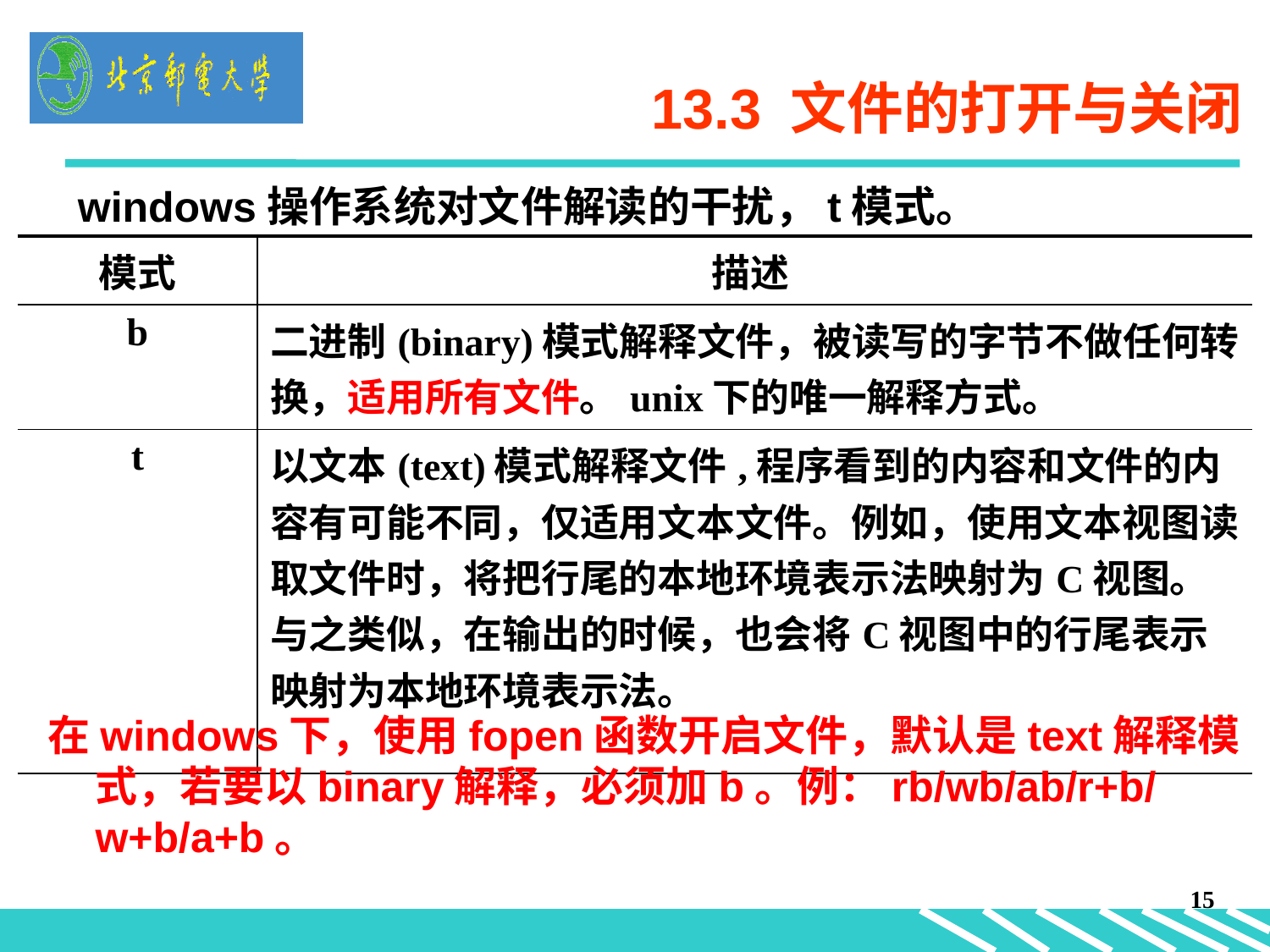

# 13.3 文件的打开与关闭
windows操作系统对文件解读的干扰，t模式。

| 模式 | 描述 |
| --- | --- |
| b | 二进制(binary)模式解释文件，被读写的字节不做任何转换，适用所有文件。unix下的唯一解释方式。 |
| t | 以文本(text)模式解释文件,程序看到的内容和文件的内容有可能不同，仅适用文本文件。例如，使用文本视图读取文件时，将把行尾的本地环境表示法映射为C视图。与之类似，在输出的时候，也会将C视图中的行尾表示映射为本地环境表示法。 |
在windows下，使用fopen函数开启文件，默认是text解释模式，若要以binary解释，必须加b。例：rb/wb/ab/r+b/w+b/a+b。

15